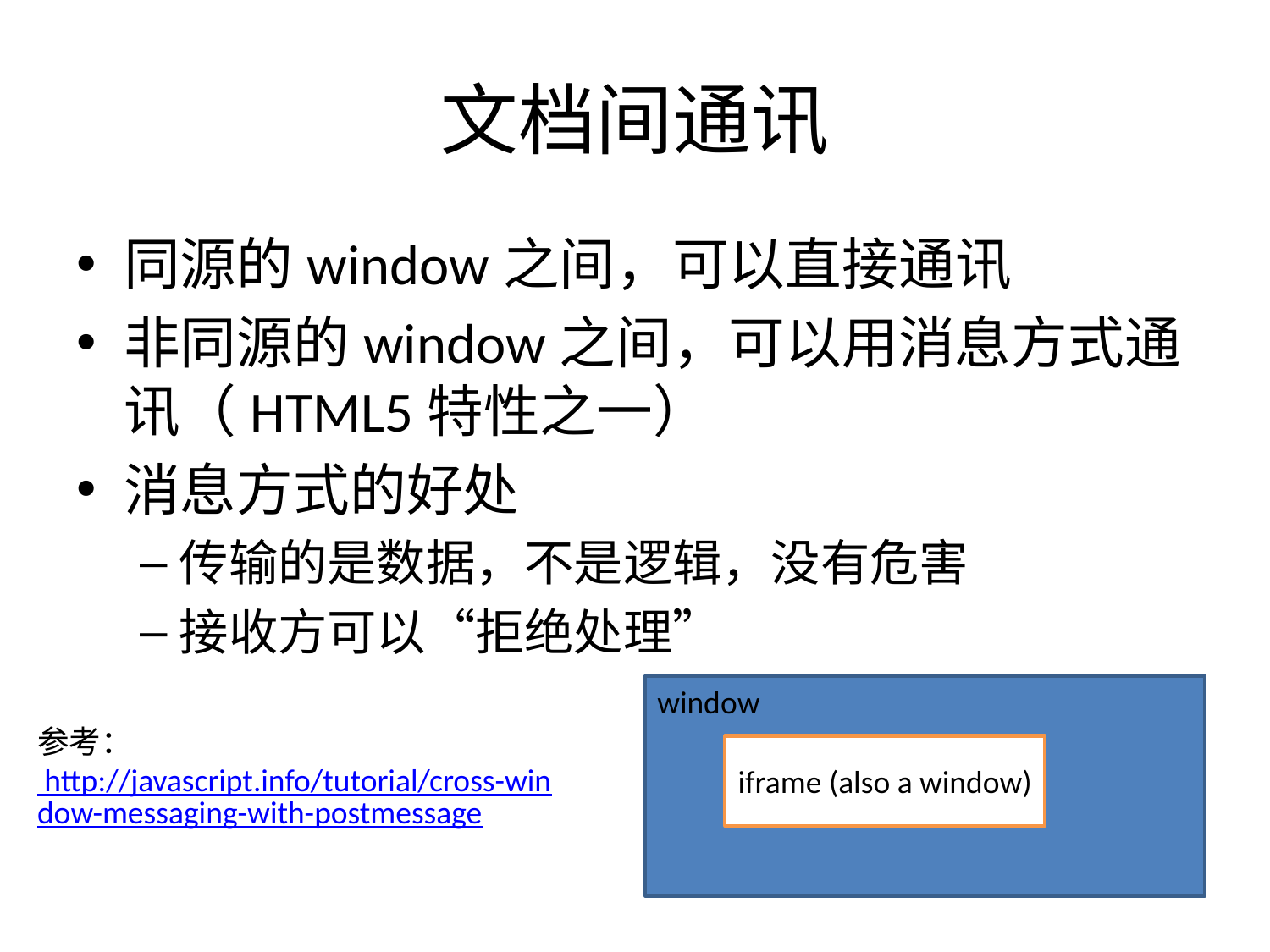

# 文档间通讯
同源的window之间，可以直接通讯
非同源的window之间，可以用消息方式通讯（HTML5特性之一）
消息方式的好处
传输的是数据，不是逻辑，没有危害
接收方可以“拒绝处理”

window
参考： http://javascript.info/tutorial/cross-window-messaging-with-postmessage
iframe (also a window)